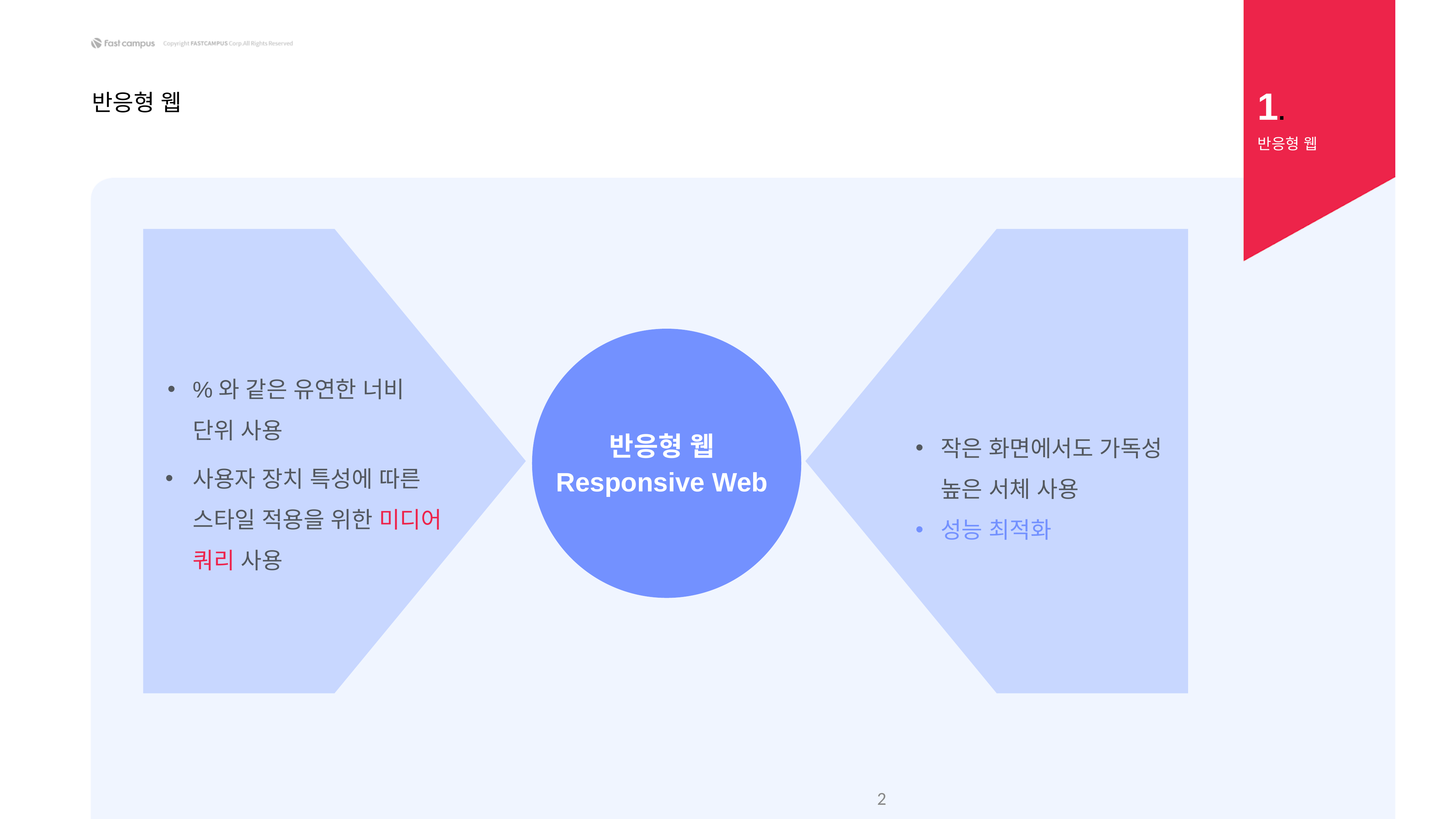

1.
반응형 웹
반응형 웹

%와 같은 유연한 너비 단위 사용
사용자 장치 특성에 따른 스타일 적용을 위한 미디어 쿼리 사용
작은 화면에서도 가독성 높은 서체 사용
성능 최적화
반응형 웹
Responsive Web
2